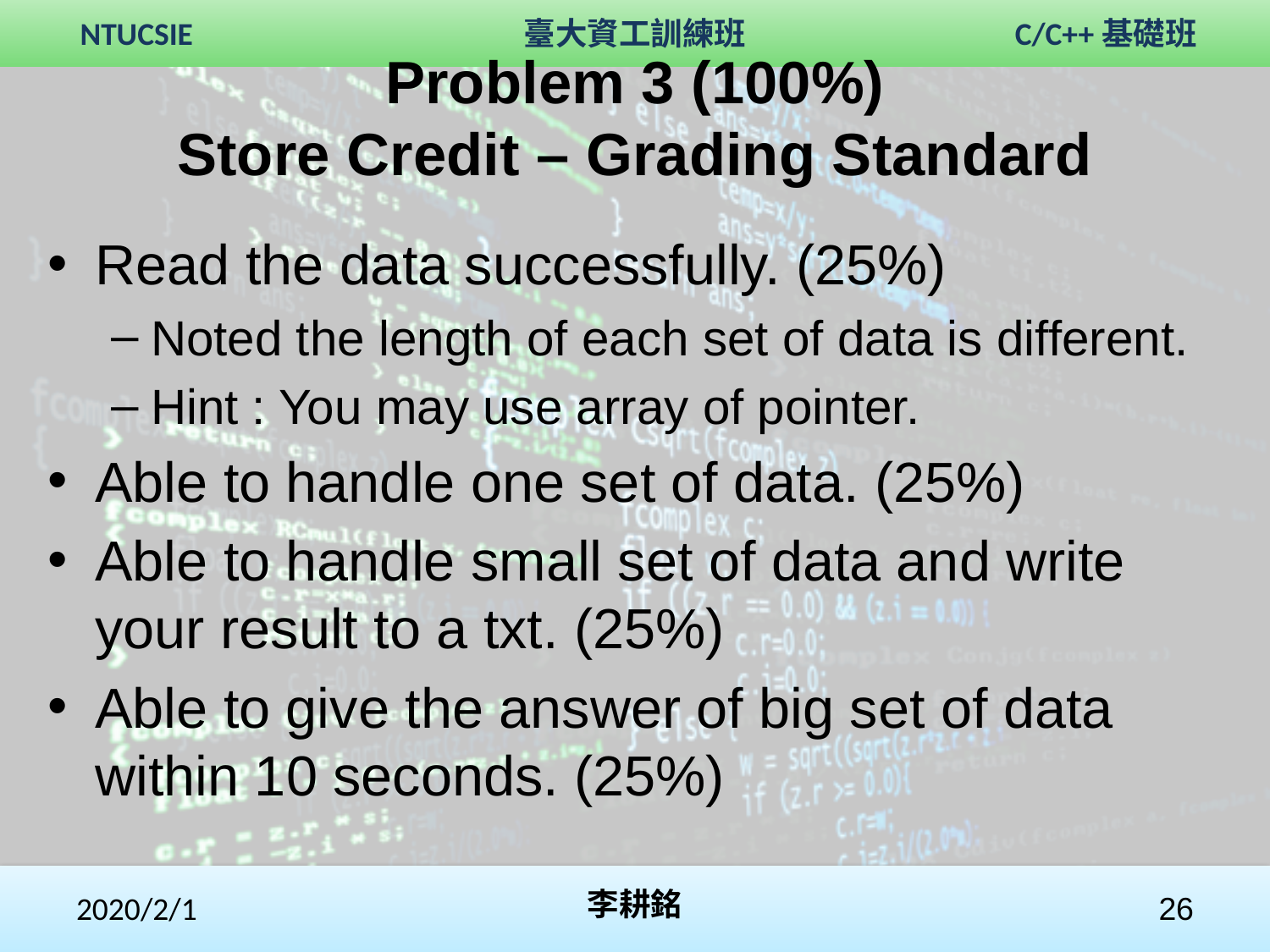

# Problem 3 (100%) Store Credit – Grading Standard
Read the data successfully. (25%)
Noted the length of each set of data is different.
Hint : You may use array of pointer.
Able to handle one set of data. (25%)
Able to handle small set of data and write your result to a txt. (25%)
Able to give the answer of big set of data within 10 seconds. (25%)
2020/2/1
李耕銘
26